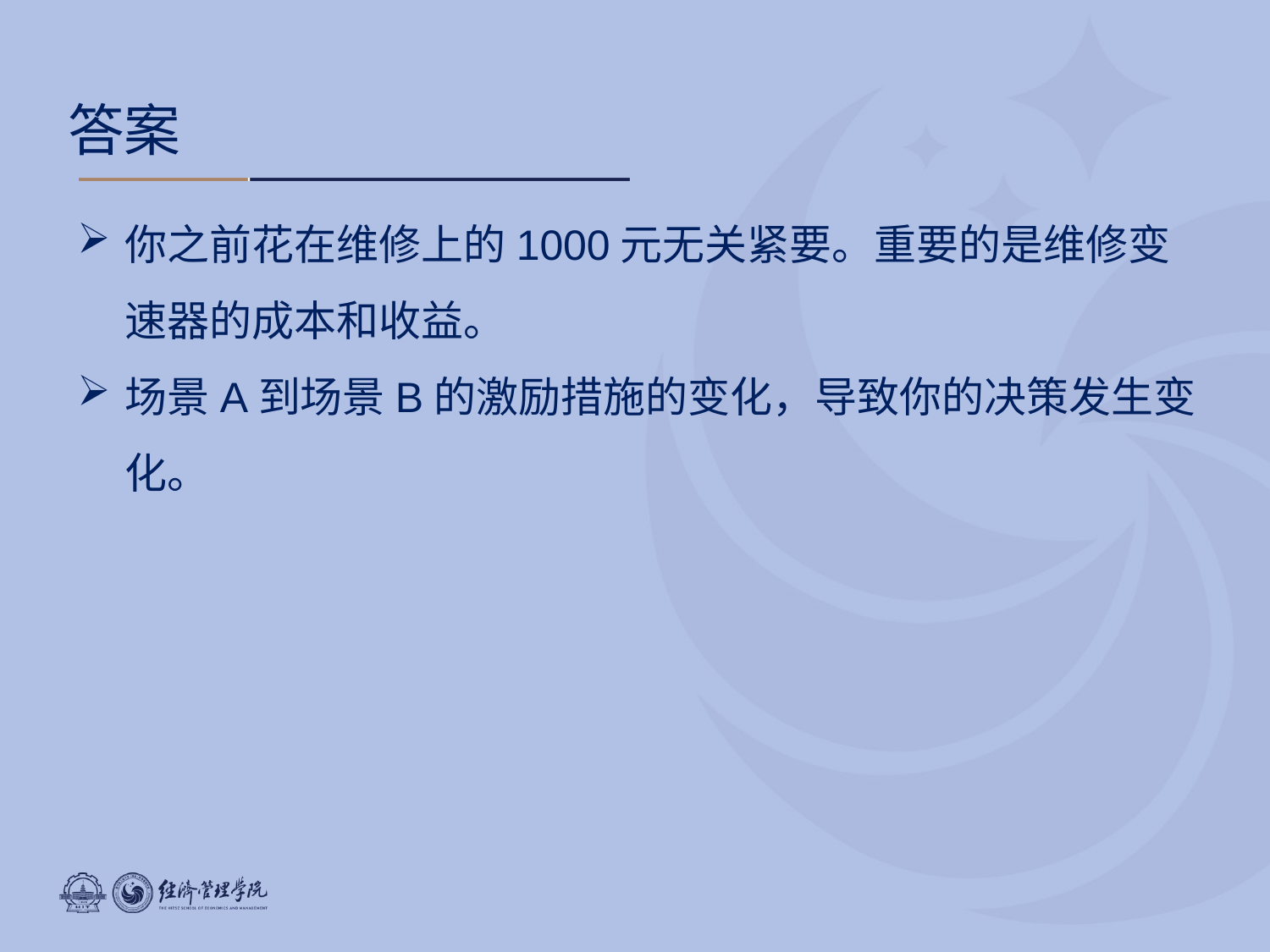

# 答案
你之前花在维修上的1000元无关紧要。重要的是维修变速器的成本和收益。
场景A到场景B的激励措施的变化，导致你的决策发生变化。